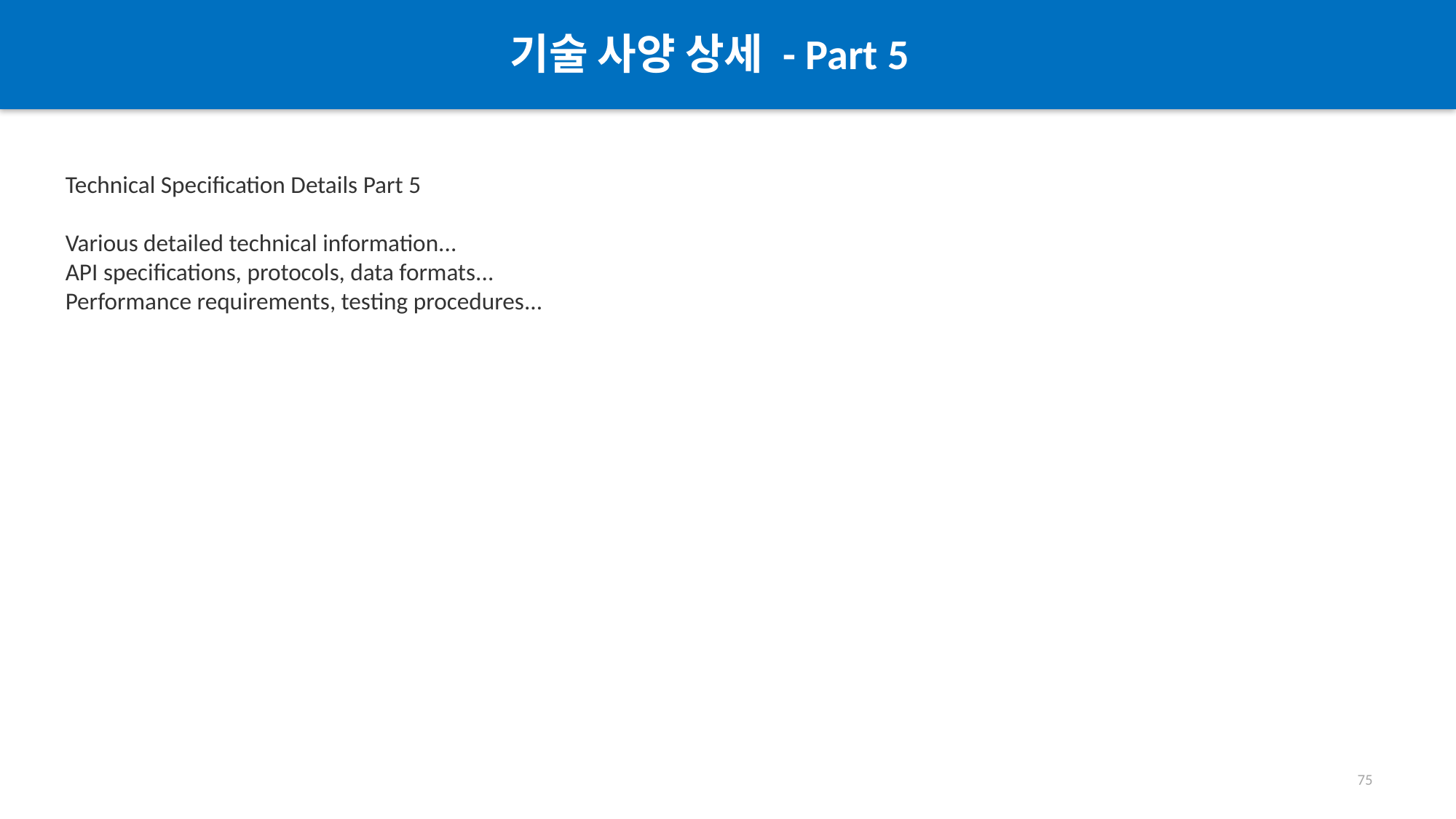

기술 사양 상세 - Part 5
#
Technical Specification Details Part 5
Various detailed technical information...
API specifications, protocols, data formats...
Performance requirements, testing procedures...
75